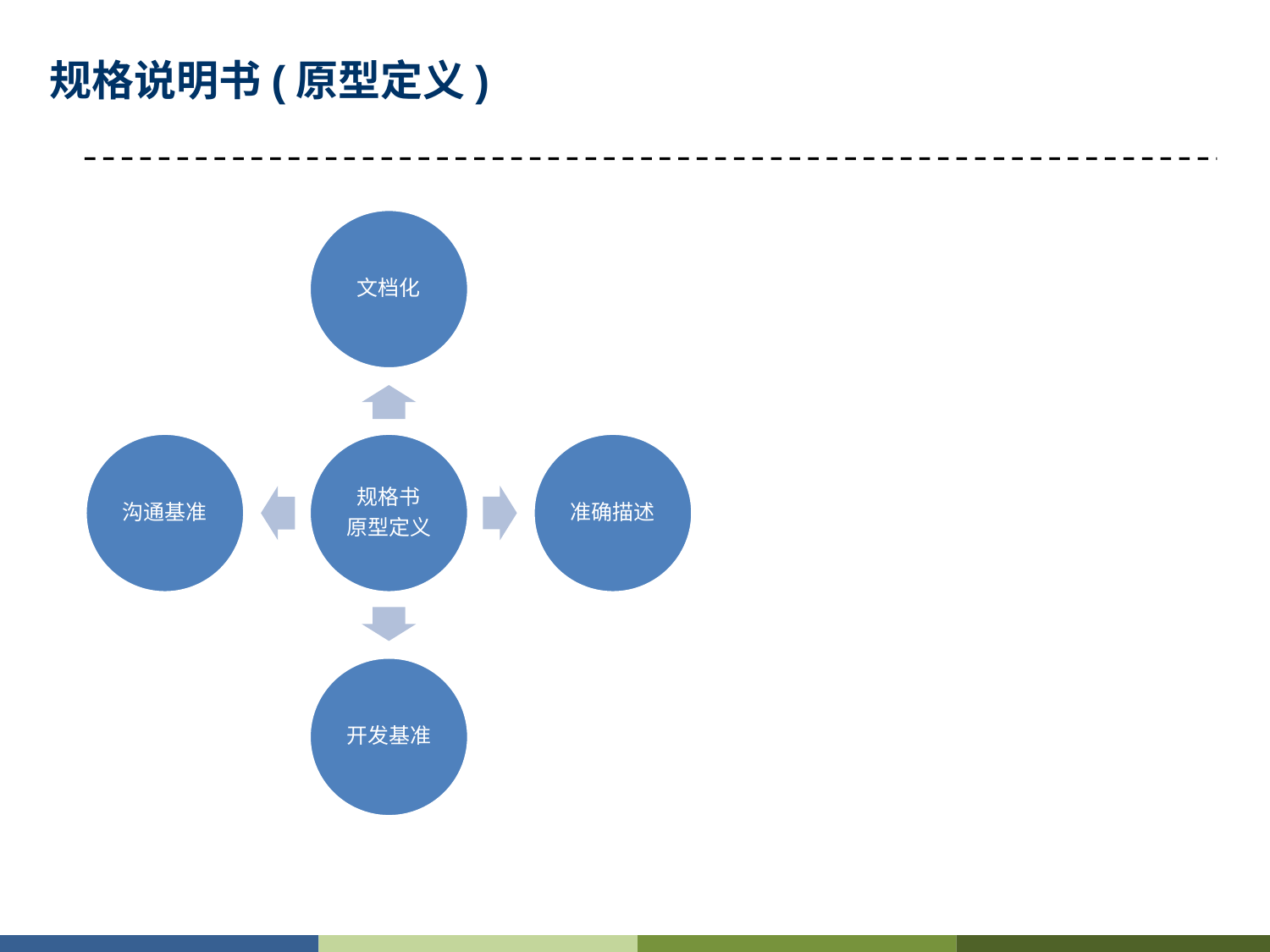

# 规格说明书(原型定义)
规格书
原型定义

文档化

准确描述

开发基准

沟通基准